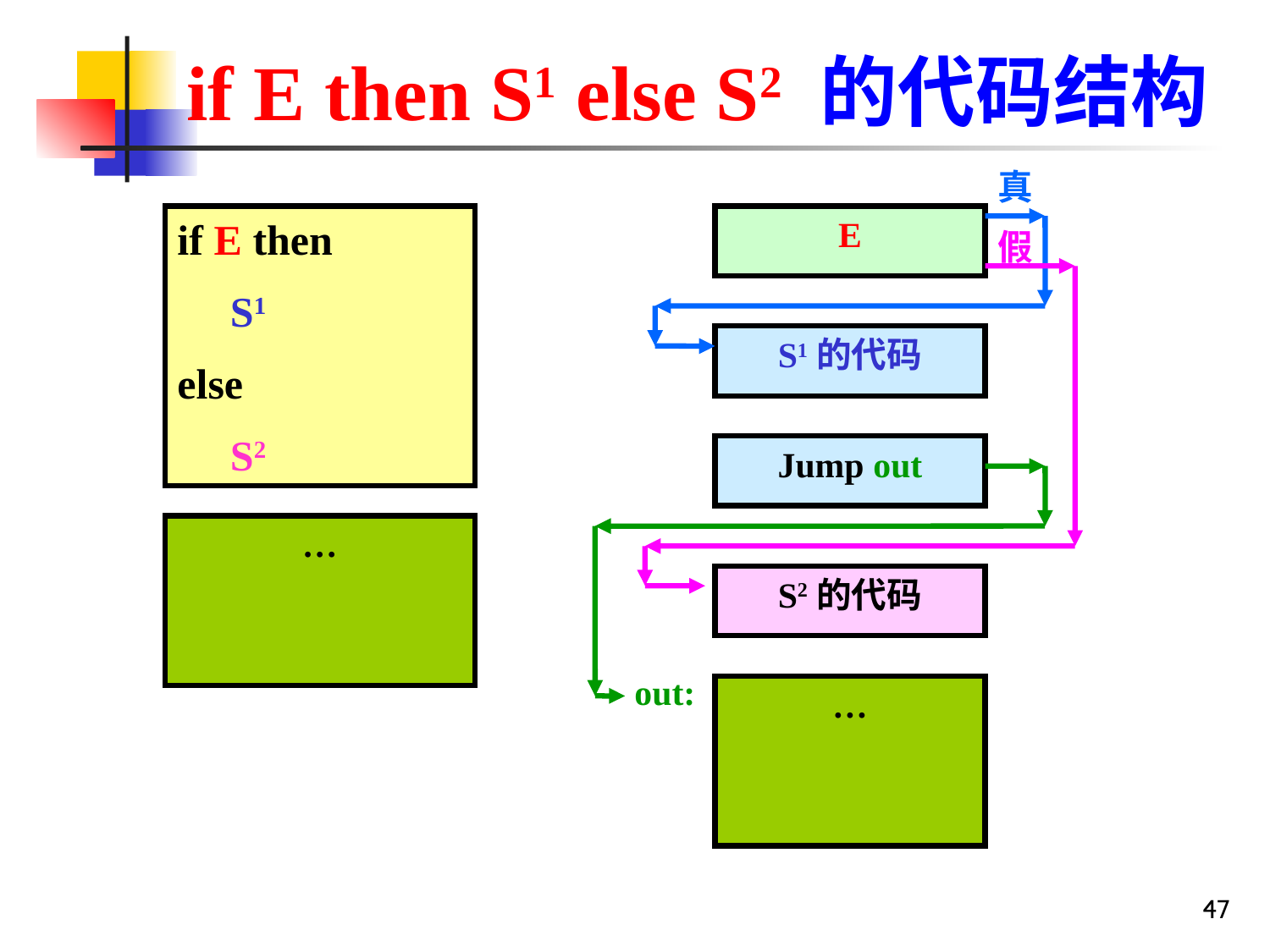

if E then S1 else S2 的代码结构
真
if E then
     S1
else
     S2
E

假

S1的代码

Jump out

…

S2的代码

out:
…

47